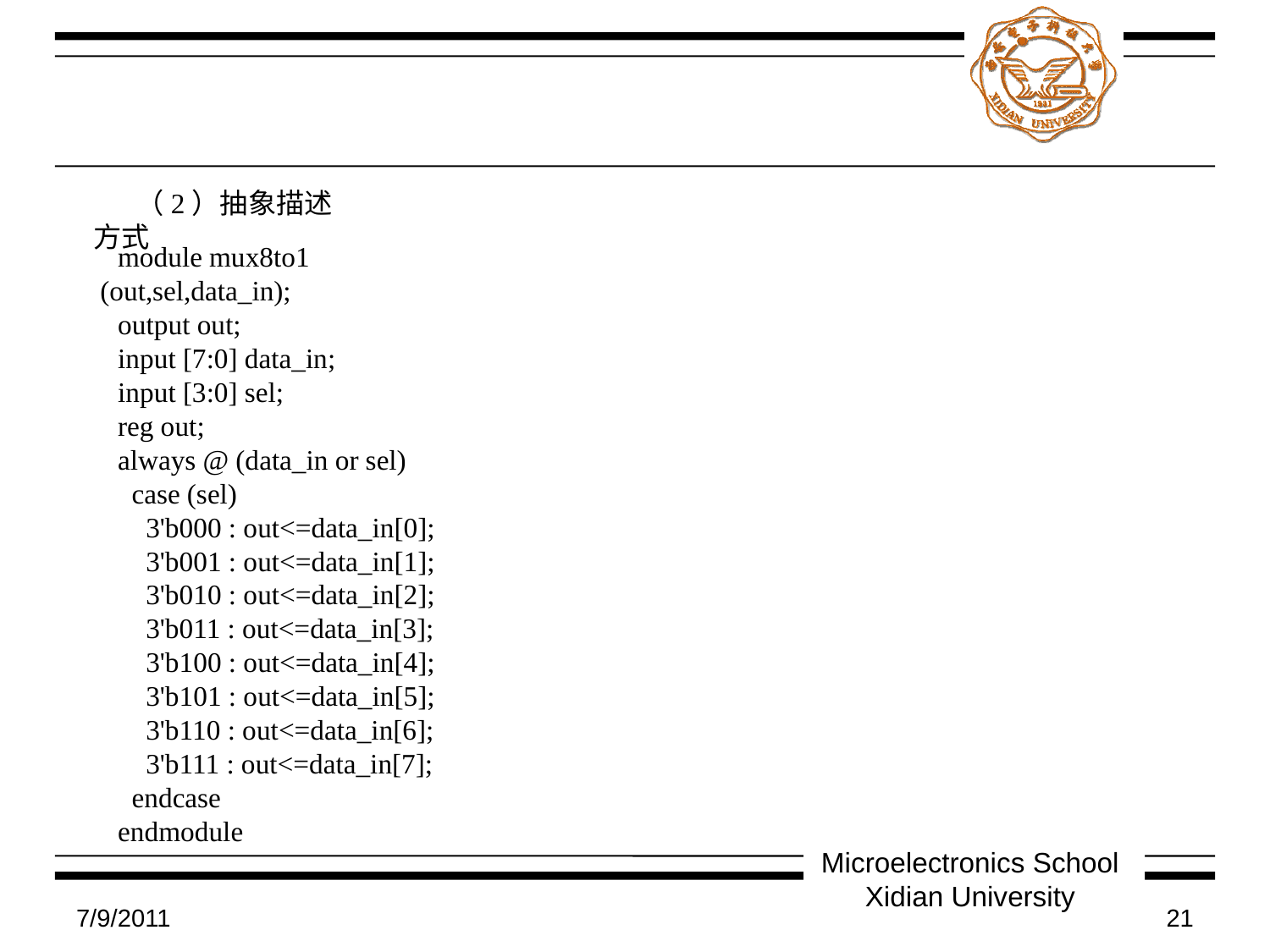

#
（2）抽象描述方式
module mux8to1 (out,sel,data_in);
output out;
input [7:0] data_in;
input [3:0] sel;
reg out;
always @ (data_in or sel)
  case (sel)
    3'b000 : out<=data_in[0];
    3'b001 : out<=data_in[1];
    3'b010 : out<=data_in[2];
    3'b011 : out<=data_in[3];
    3'b100 : out<=data_in[4];
    3'b101 : out<=data_in[5];
    3'b110 : out<=data_in[6];
    3'b111 : out<=data_in[7];
  endcase
endmodule
Microelectronics School  Xidian University
7/9/2011
21